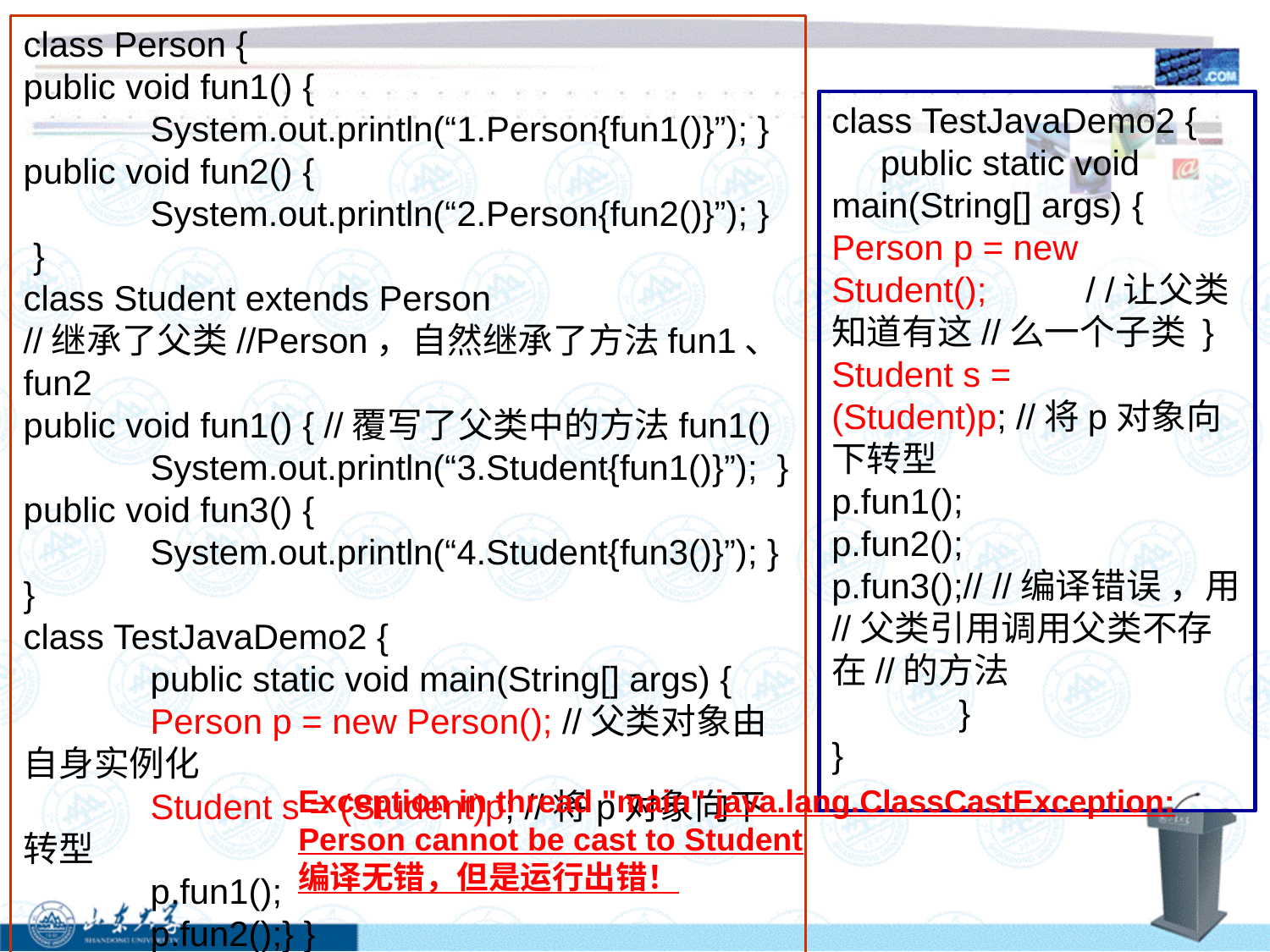

class Person {
public void fun1() {
	System.out.println(“1.Person{fun1()}”); }
public void fun2() {
	System.out.println(“2.Person{fun2()}”); }
 }
class Student extends Person //继承了父类//Person，自然继承了方法fun1、fun2
public void fun1() { //覆写了父类中的方法fun1()
	System.out.println(“3.Student{fun1()}”);  }
public void fun3() {
	System.out.println(“4.Student{fun3()}”); }
}
class TestJavaDemo2 {
	public static void main(String[] args) {
	Person p = new Person(); //父类对象由自身实例化
	Student s = (Student)p; //将p对象向下转型
	p.fun1();
	p.fun2();} }
class TestJavaDemo2 {
     public static void main(String[] args) {
Person p = new Student();   	/ /让父类知道有这//么一个子类 }
Student s = (Student)p; //将p对象向下转型
p.fun1();
p.fun2();
p.fun3();// //编译错误 ，用//父类引用调用父类不存在//的方法
	}
}

Exception in thread "main" java.lang.ClassCastException: Person cannot be cast to Student
编译无错，但是运行出错！